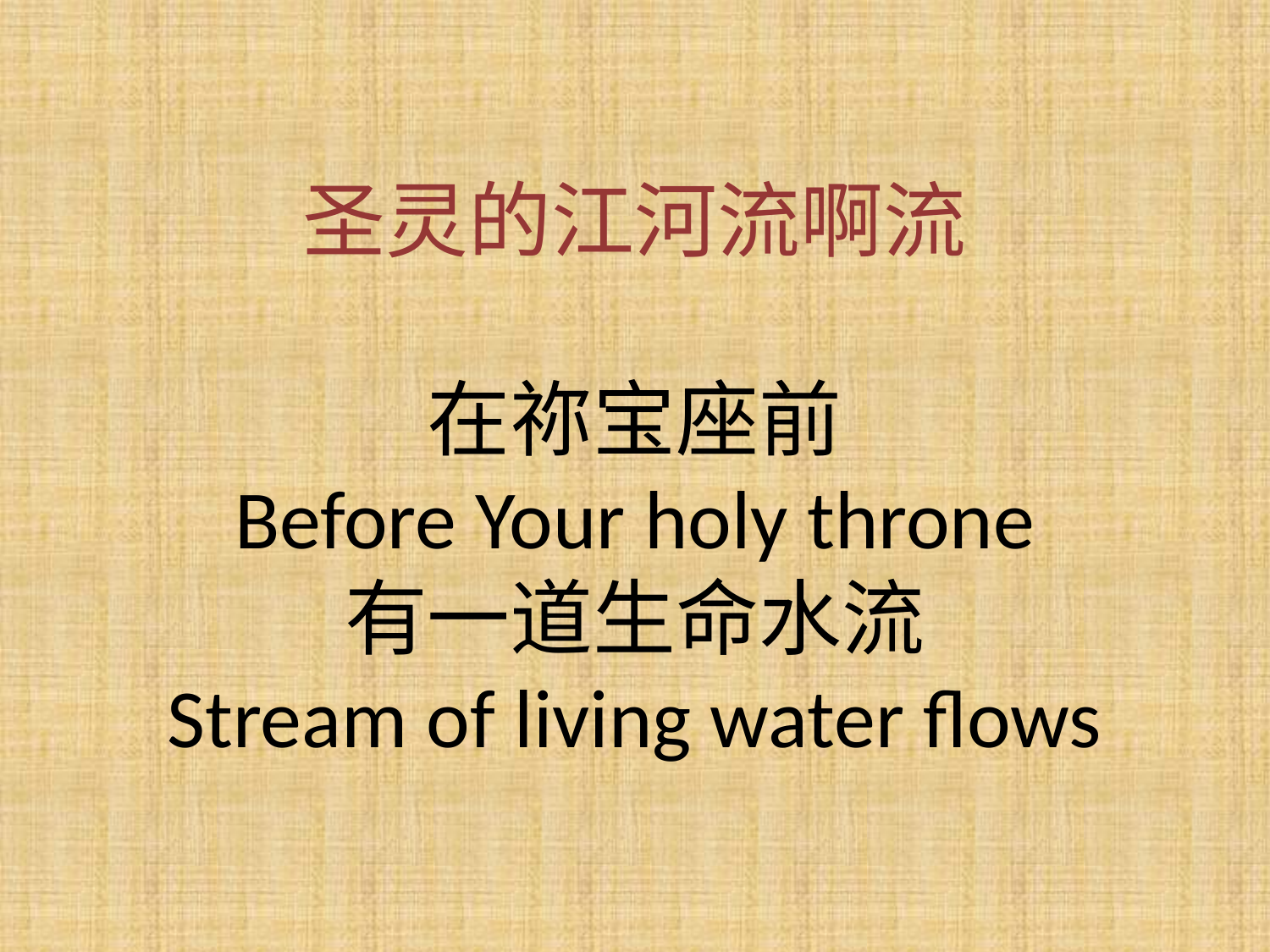

圣灵的江河流啊流

在祢宝座前
Before Your holy throne
有一道生命水流
Stream of living water ﬂows